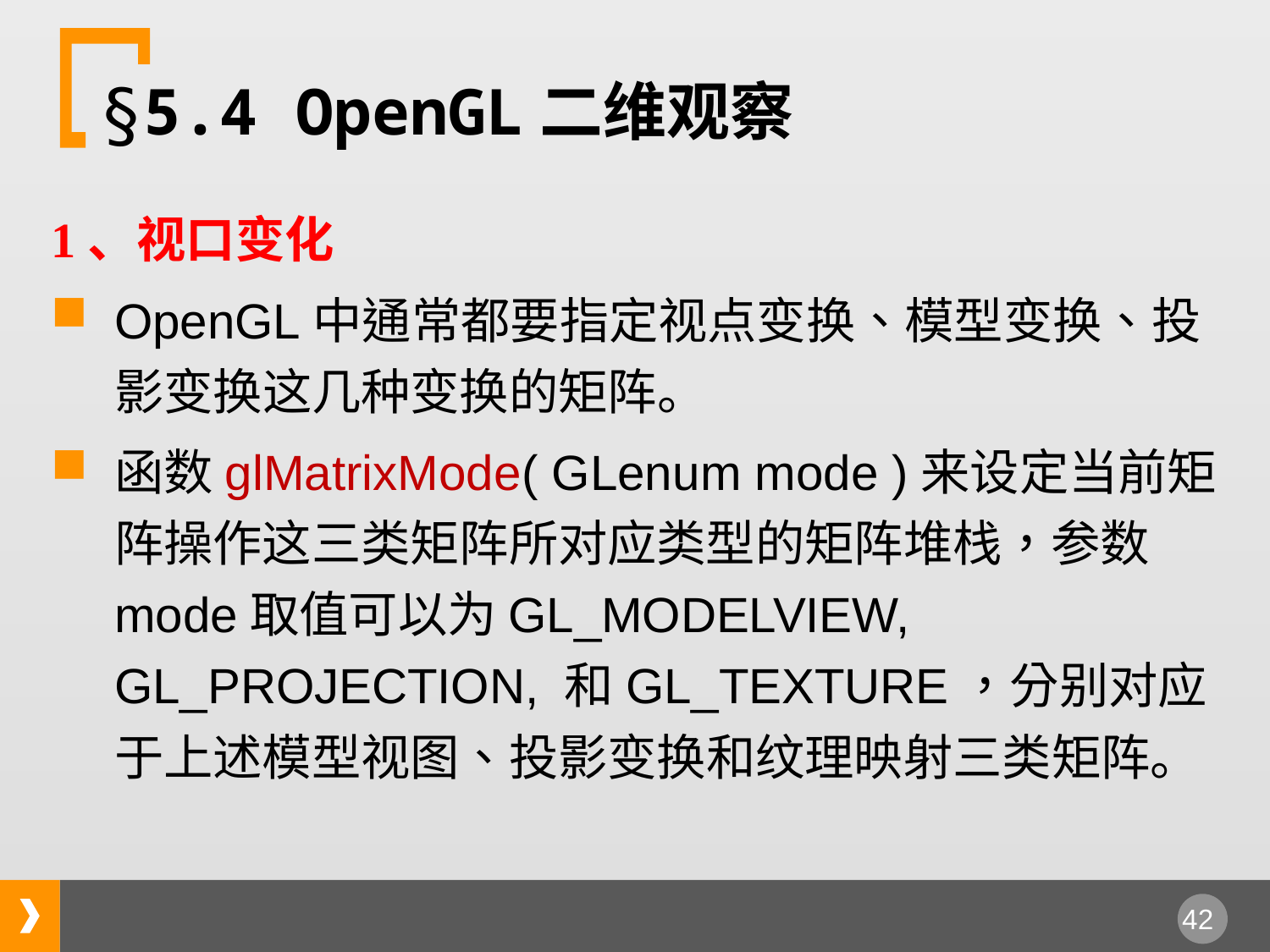

§5.4 OpenGL二维观察
1、视口变化
OpenGL中通常都要指定视点变换、模型变换、投影变换这几种变换的矩阵。
函数glMatrixMode( GLenum mode )来设定当前矩阵操作这三类矩阵所对应类型的矩阵堆栈，参数mode取值可以为GL_MODELVIEW, GL_PROJECTION, 和GL_TEXTURE，分别对应于上述模型视图、投影变换和纹理映射三类矩阵。